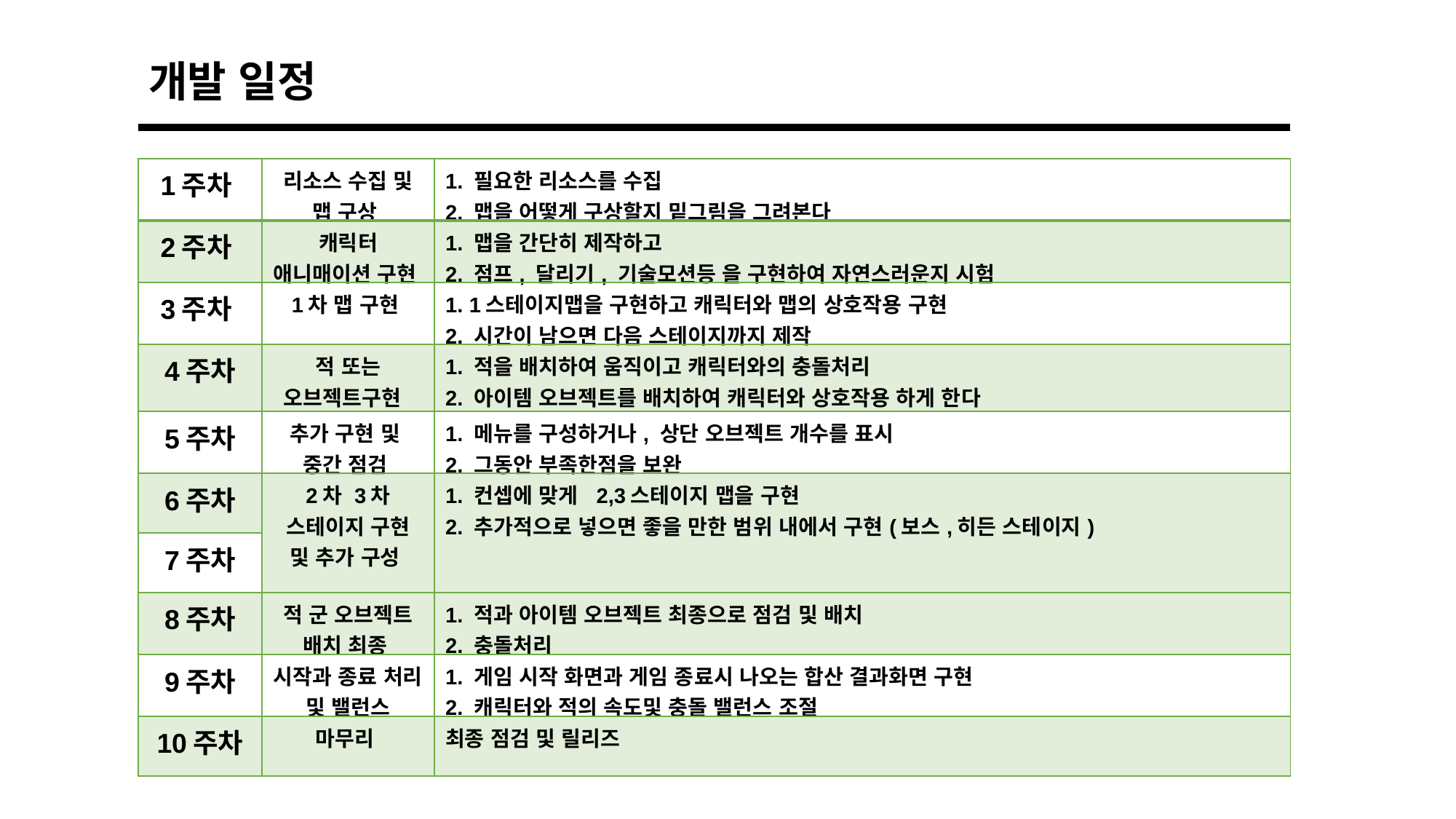

개발 일정
| 1주차 | 리소스 수집 및 맵 구상 | 1. 필요한 리소스를 수집 2. 맵을 어떻게 구상할지 밑그림을 그려본다 |
| --- | --- | --- |
| 2주차 | 캐릭터 애니매이션 구현 | 1. 맵을 간단히 제작하고 2. 점프, 달리기, 기술모션등 을 구현하여 자연스러운지 시험 |
| 3주차 | 1차 맵 구현 | 1. 1스테이지맵을 구현하고 캐릭터와 맵의 상호작용 구현 2. 시간이 남으면 다음 스테이지까지 제작 |
| 4주차 | 적 또는 오브젝트구현 | 1. 적을 배치하여 움직이고 캐릭터와의 충돌처리 2. 아이템 오브젝트를 배치하여 캐릭터와 상호작용 하게 한다 |
| 5주차 | 추가 구현 및 중간 점검 | 1. 메뉴를 구성하거나, 상단 오브젝트 개수를 표시 2. 그동안 부족한점을 보완 |
| 6주차 | 2차 3차 스테이지 구현 및 추가 구성 | 1. 컨셉에 맞게 2,3스테이지 맵을 구현 2. 추가적으로 넣으면 좋을 만한 범위 내에서 구현(보스,히든 스테이지) |
| 7주차 |  |  |
| 8주차 | 적 군 오브젝트 배치 최종 | 1. 적과 아이템 오브젝트 최종으로 점검 및 배치 2. 충돌처리 |
| 9주차 | 시작과 종료 처리 및 밸런스 | 1. 게임 시작 화면과 게임 종료시 나오는 합산 결과화면 구현 2. 캐릭터와 적의 속도및 충돌 밸런스 조절 |
| 10주차 | 마무리 | 최종 점검 및 릴리즈 |